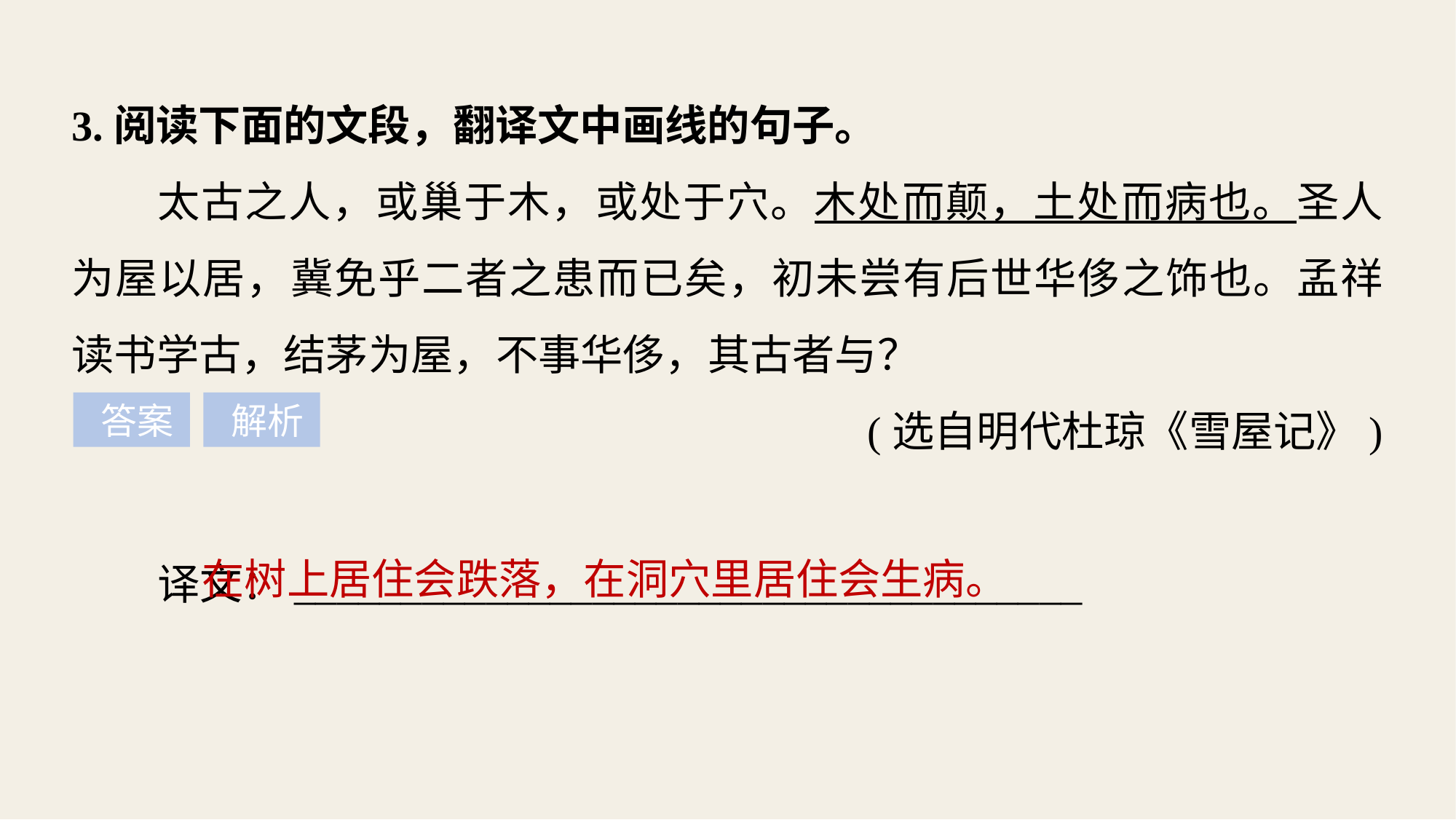

3.阅读下面的文段，翻译文中画线的句子。
太古之人，或巢于木，或处于穴。木处而颠，土处而病也。圣人为屋以居，冀免乎二者之患而已矣，初未尝有后世华侈之饰也。孟祥读书学古，结茅为屋，不事华侈，其古者与？
(选自明代杜琼《雪屋记》)

译文：_____________________________________
 答案
 解析
在树上居住会跌落，在洞穴里居住会生病。